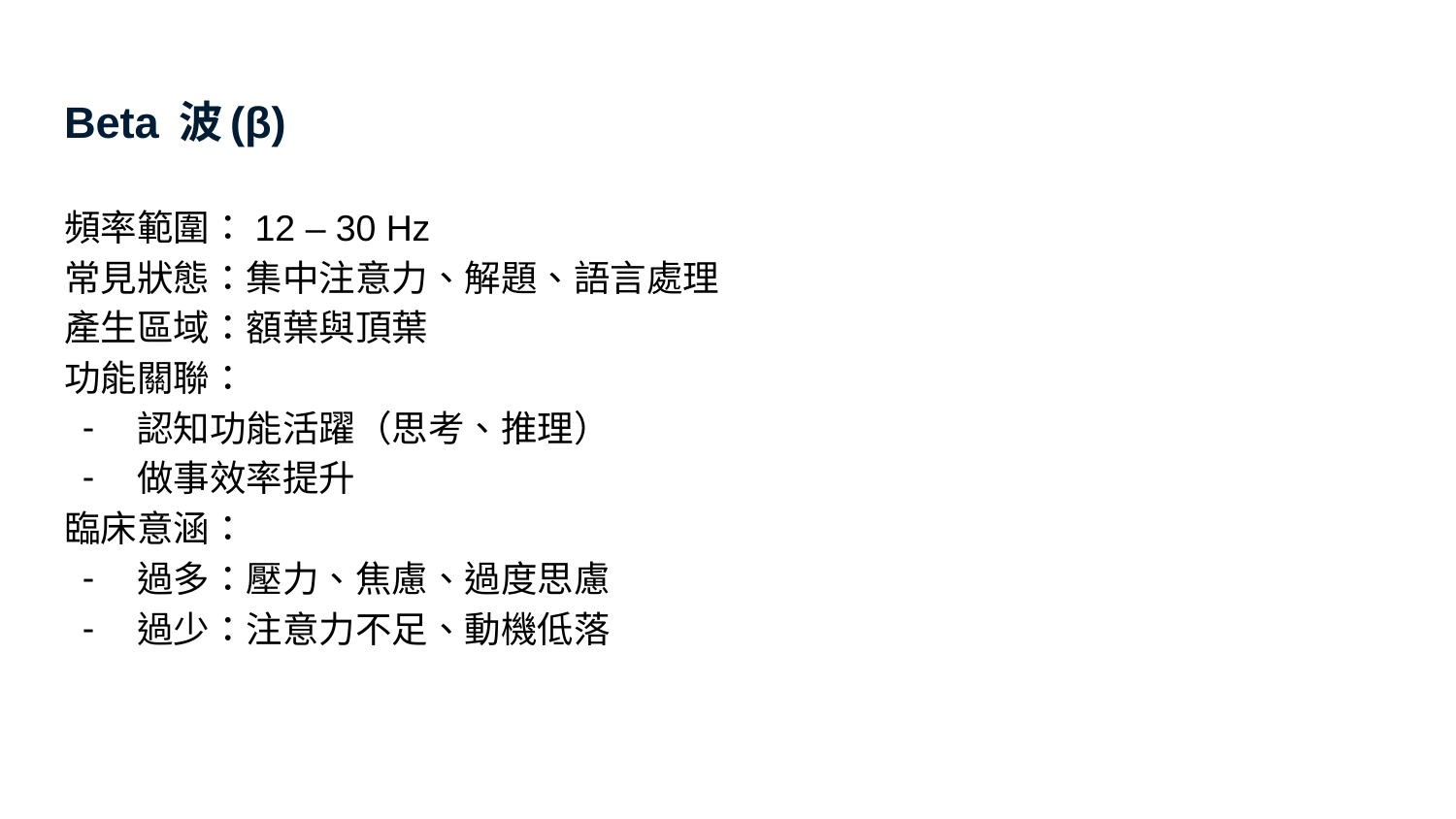

# Beta 波(β)
頻率範圍：12 – 30 Hz
常見狀態：集中注意力、解題、語言處理
產生區域：額葉與頂葉
功能關聯：
認知功能活躍（思考、推理）
做事效率提升
臨床意涵：
過多：壓力、焦慮、過度思慮
過少：注意力不足、動機低落